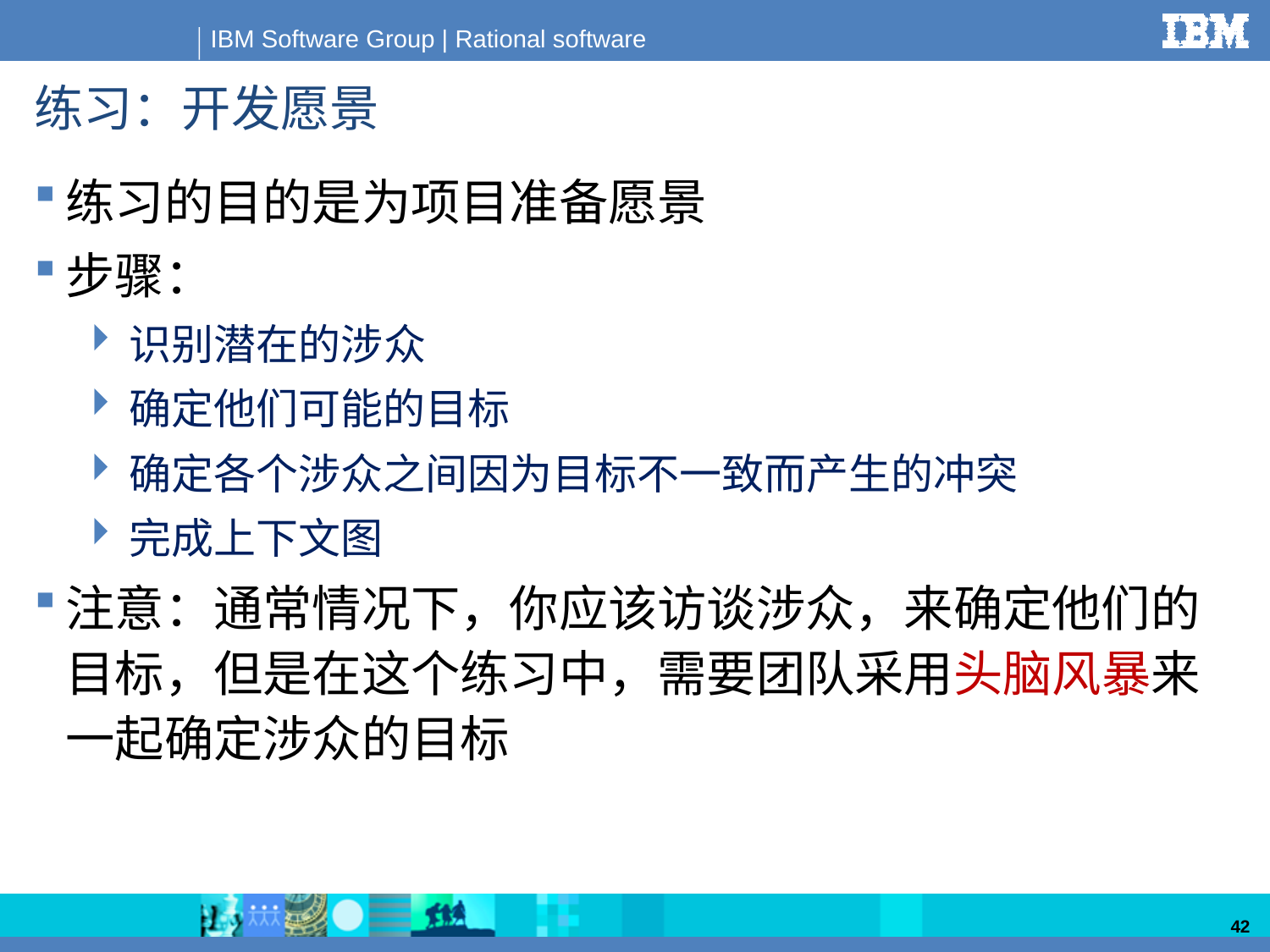

# 练习：开发愿景
练习的目的是为项目准备愿景
步骤：
识别潜在的涉众
确定他们可能的目标
确定各个涉众之间因为目标不一致而产生的冲突
完成上下文图
注意：通常情况下，你应该访谈涉众，来确定他们的目标，但是在这个练习中，需要团队采用头脑风暴来一起确定涉众的目标
42